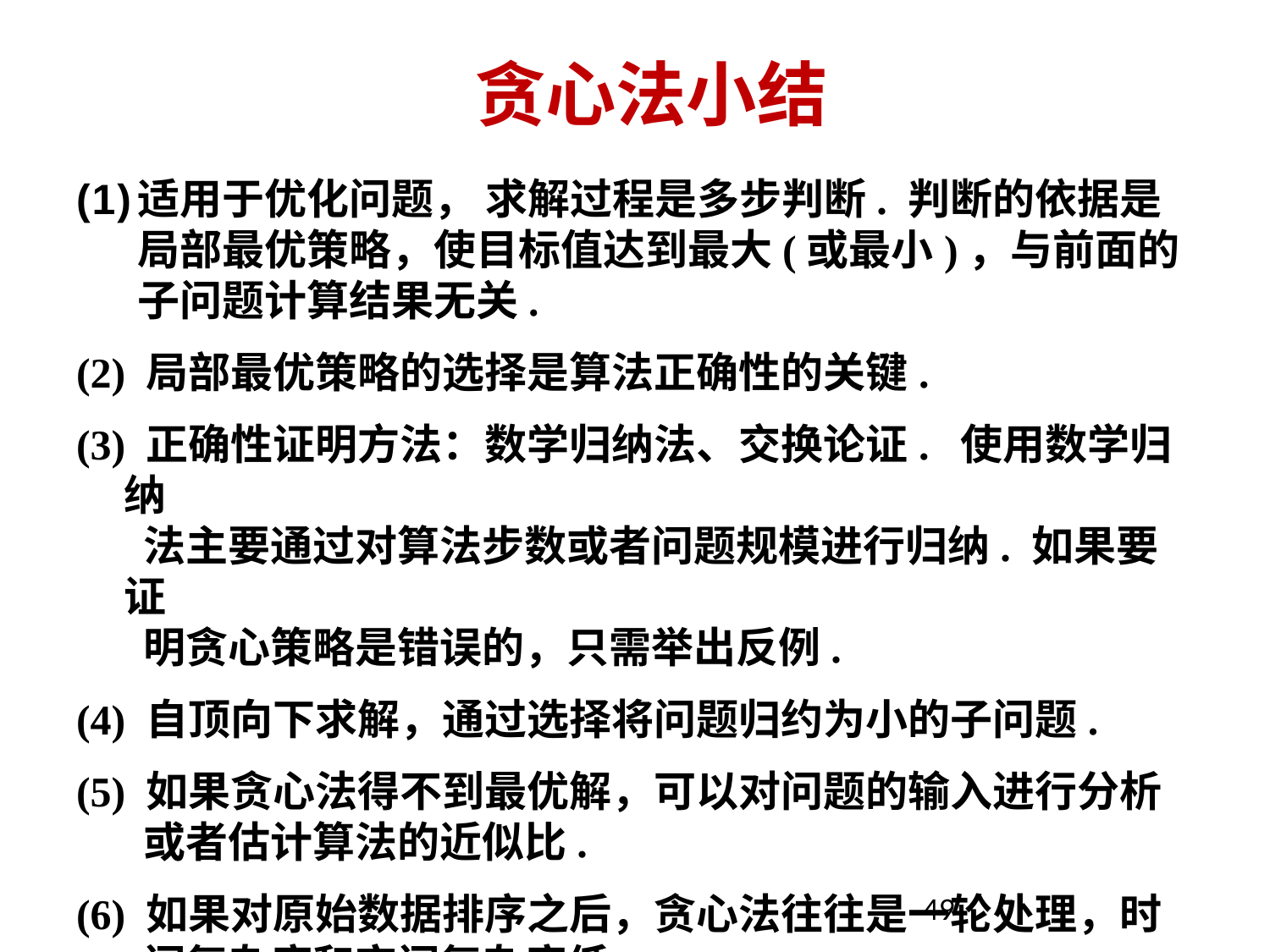

# 贪心法小结
适用于优化问题， 求解过程是多步判断. 判断的依据是局部最优策略，使目标值达到最大(或最小)，与前面的子问题计算结果无关.
(2) 局部最优策略的选择是算法正确性的关键.
(3) 正确性证明方法：数学归纳法、交换论证.  使用数学归纳
      法主要通过对算法步数或者问题规模进行归纳. 如果要证
      明贪心策略是错误的，只需举出反例.
(4) 自顶向下求解，通过选择将问题归约为小的子问题.
(5) 如果贪心法得不到最优解，可以对问题的输入进行分析
      或者估计算法的近似比.
(6) 如果对原始数据排序之后，贪心法往往是一轮处理，时
      间复杂度和空间复杂度低.
49